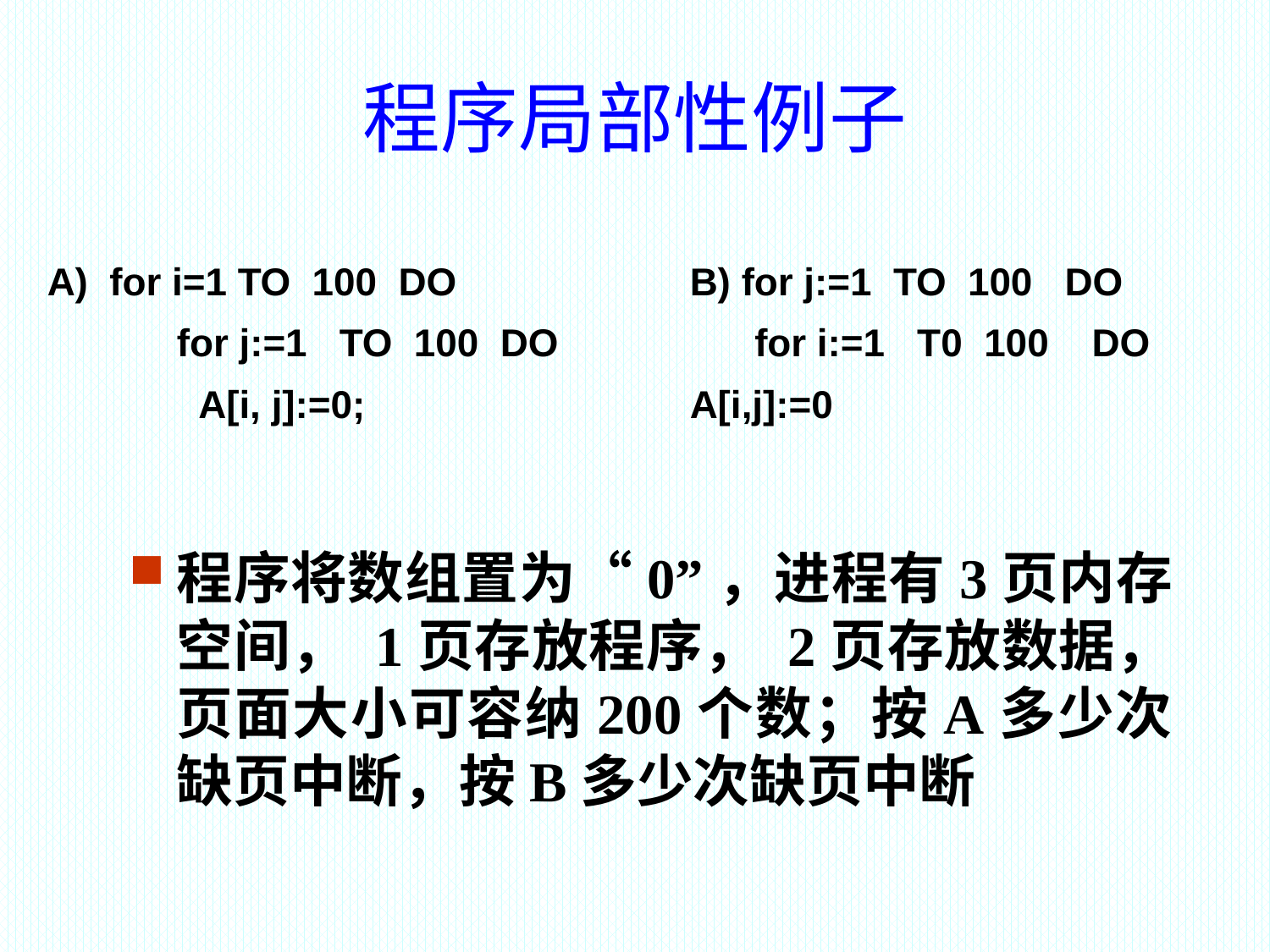

# 程序局部性例子
A)  for i=1 TO  100  DO
            for j:=1   TO  100  DO
              A[i, j]:=0;
B) for j:=1  TO  100   DO
      for i:=1   T0  100    DO
A[i,j]:=0
程序将数组置为“0”，进程有3页内存空间， 1页存放程序， 2页存放数据，页面大小可容纳200个数；按A多少次缺页中断，按B多少次缺页中断